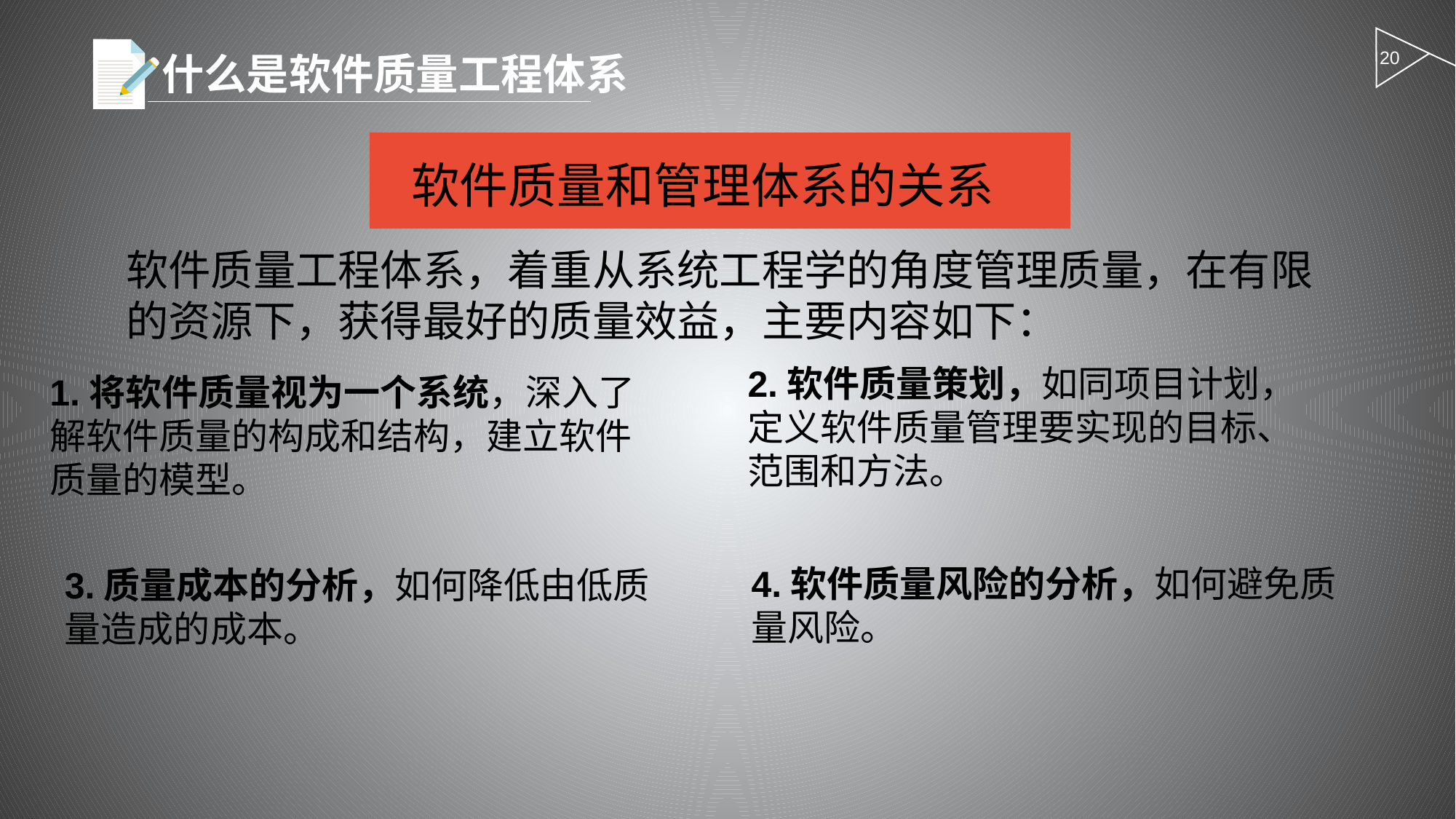

20

什么是软件质量工程体系

软件质量和管理体系的关系
软件质量工程体系，着重从系统工程学的角度管理质量，在有限的资源下，获得最好的质量效益，主要内容如下：
2.软件质量策划，如同项目计划，定义软件质量管理要实现的目标、范围和方法。
1.将软件质量视为一个系统，深入了解软件质量的构成和结构，建立软件质量的模型。
4.软件质量风险的分析，如何避免质量风险。
3.质量成本的分析，如何降低由低质量造成的成本。